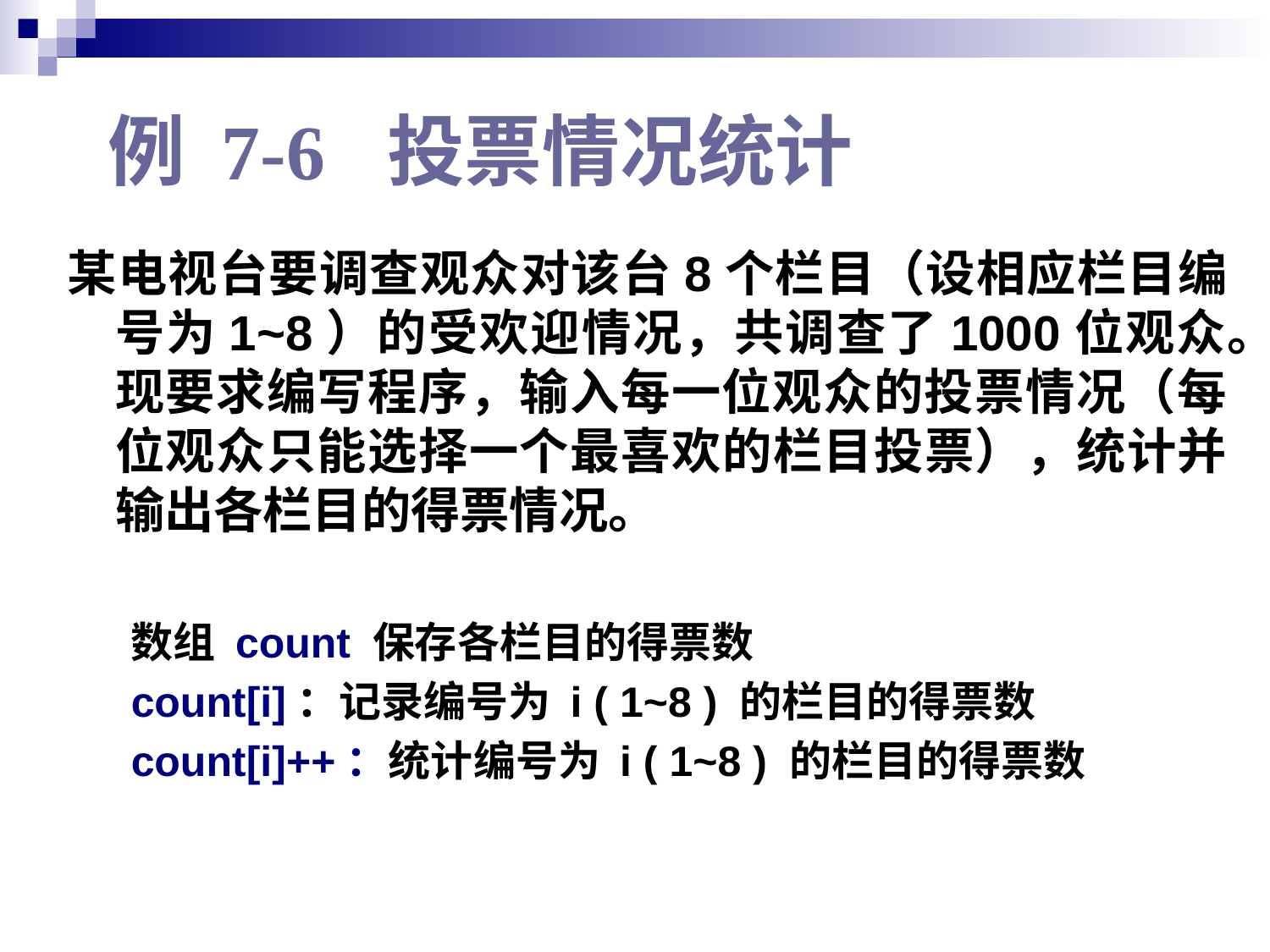

# 例 7-6  投票情况统计
某电视台要调查观众对该台8个栏目（设相应栏目编号为1~8）的受欢迎情况，共调查了1000位观众。现要求编写程序，输入每一位观众的投票情况（每位观众只能选择一个最喜欢的栏目投票），统计并输出各栏目的得票情况。

数组 count 保存各栏目的得票数
count[i]：记录编号为 i ( 1~8 ) 的栏目的得票数
count[i]++：统计编号为 i ( 1~8 ) 的栏目的得票数